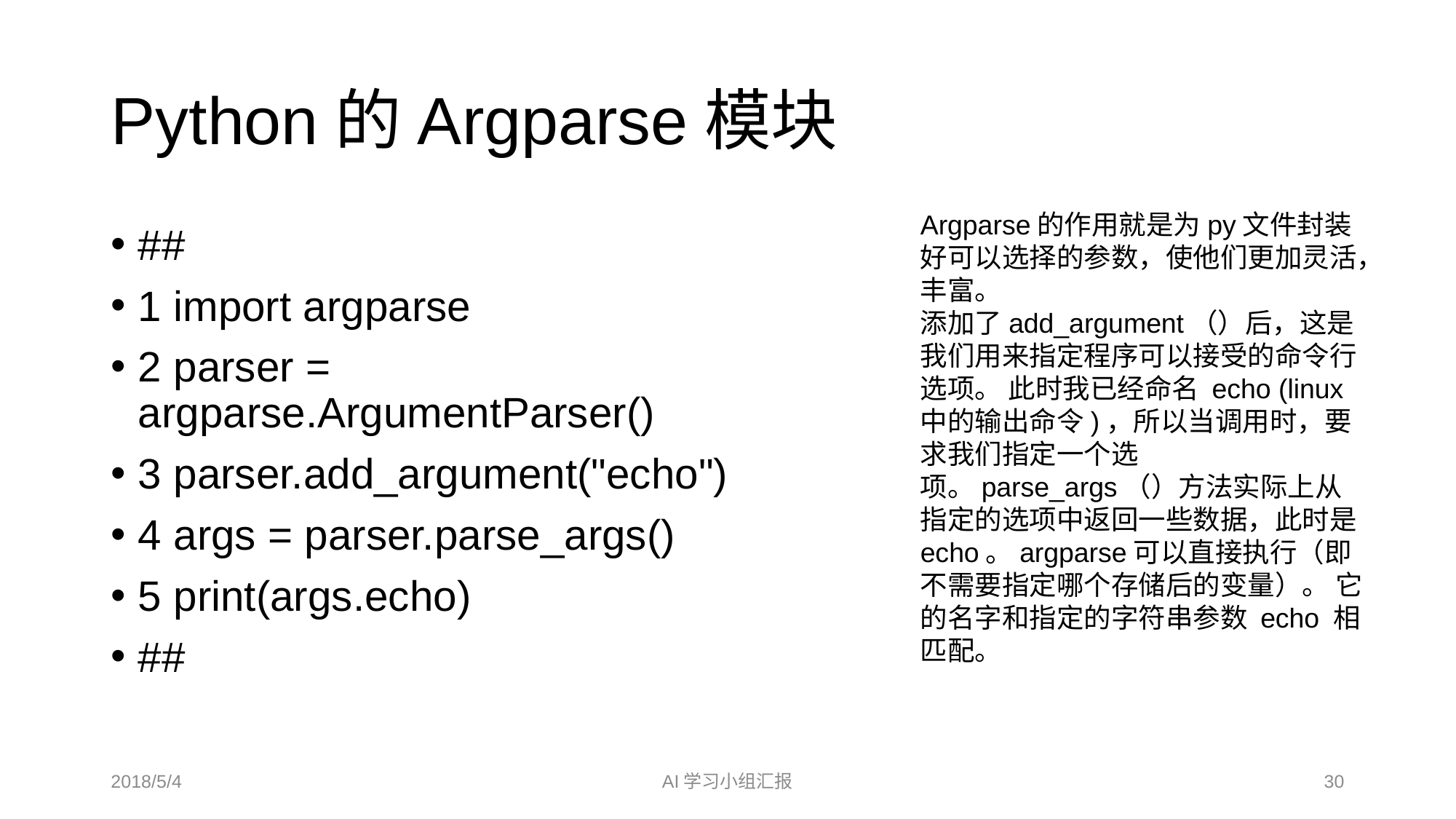

# Python的Argparse模块
Argparse的作用就是为py文件封装好可以选择的参数，使他们更加灵活，丰富。
添加了add_argument（）后，这是我们用来指定程序可以接受的命令行选项。 此时我已经命名 echo (linux中的输出命令)，所以当调用时，要求我们指定一个选项。parse_args（）方法实际上从指定的选项中返回一些数据，此时是echo。argparse可以直接执行（即不需要指定哪个存储后的变量）。 它的名字和指定的字符串参数 echo 相匹配。

##
1 import argparse
2 parser = argparse.ArgumentParser()
3 parser.add_argument("echo")
4 args = parser.parse_args()
5 print(args.echo)
##

2018/5/4
AI学习小组汇报
30